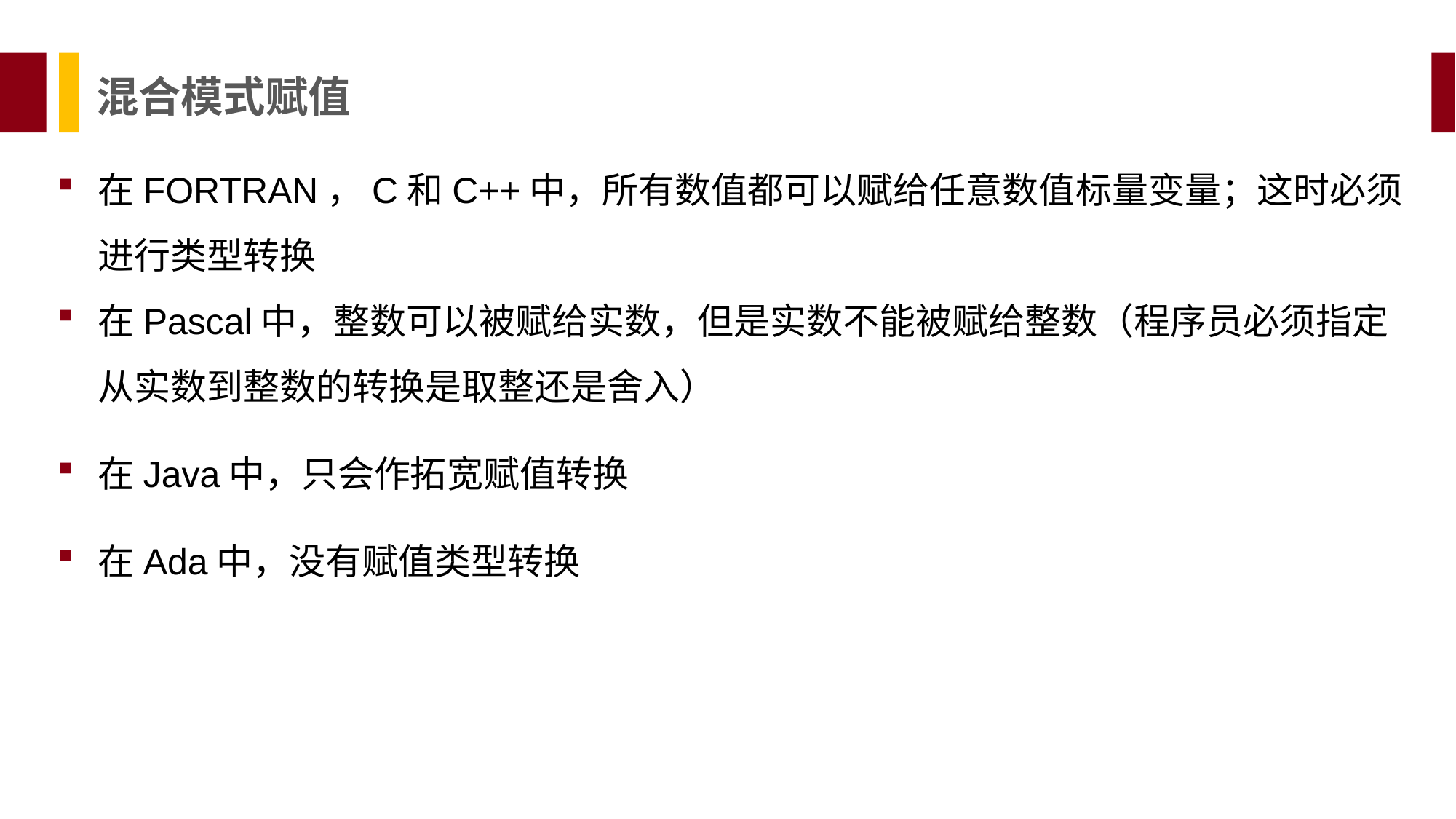

混合模式赋值
在FORTRAN，C和C++中，所有数值都可以赋给任意数值标量变量；这时必须进行类型转换
在Pascal中，整数可以被赋给实数，但是实数不能被赋给整数（程序员必须指定从实数到整数的转换是取整还是舍入）
在Java中，只会作拓宽赋值转换
在Ada中，没有赋值类型转换